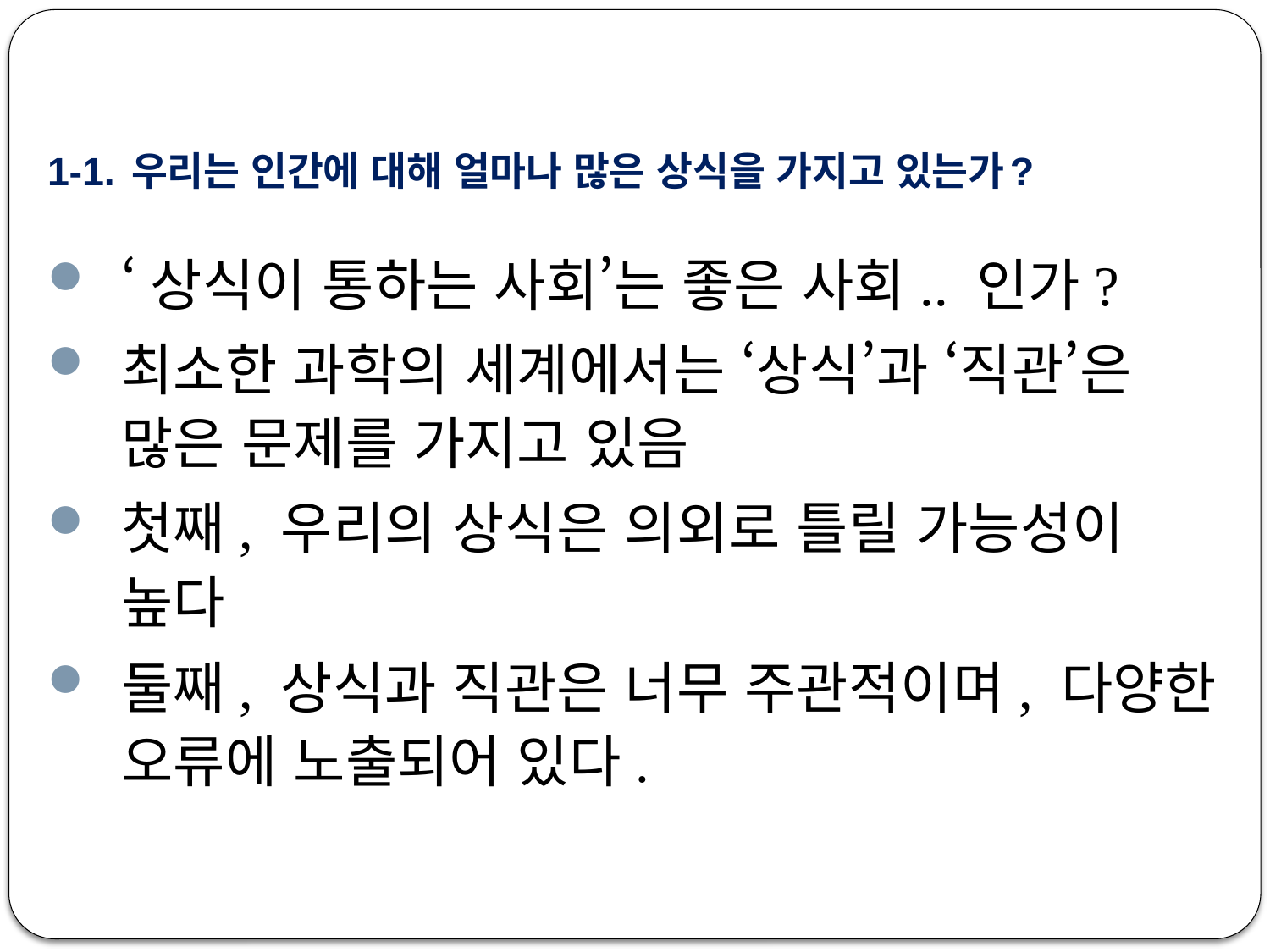

# 1-1. 우리는 인간에 대해 얼마나 많은 상식을 가지고 있는가?
‘상식이 통하는 사회’는 좋은 사회.. 인가?
최소한 과학의 세계에서는 ‘상식’과 ‘직관’은 많은 문제를 가지고 있음
첫째, 우리의 상식은 의외로 틀릴 가능성이 높다
둘째, 상식과 직관은 너무 주관적이며, 다양한 오류에 노출되어 있다.